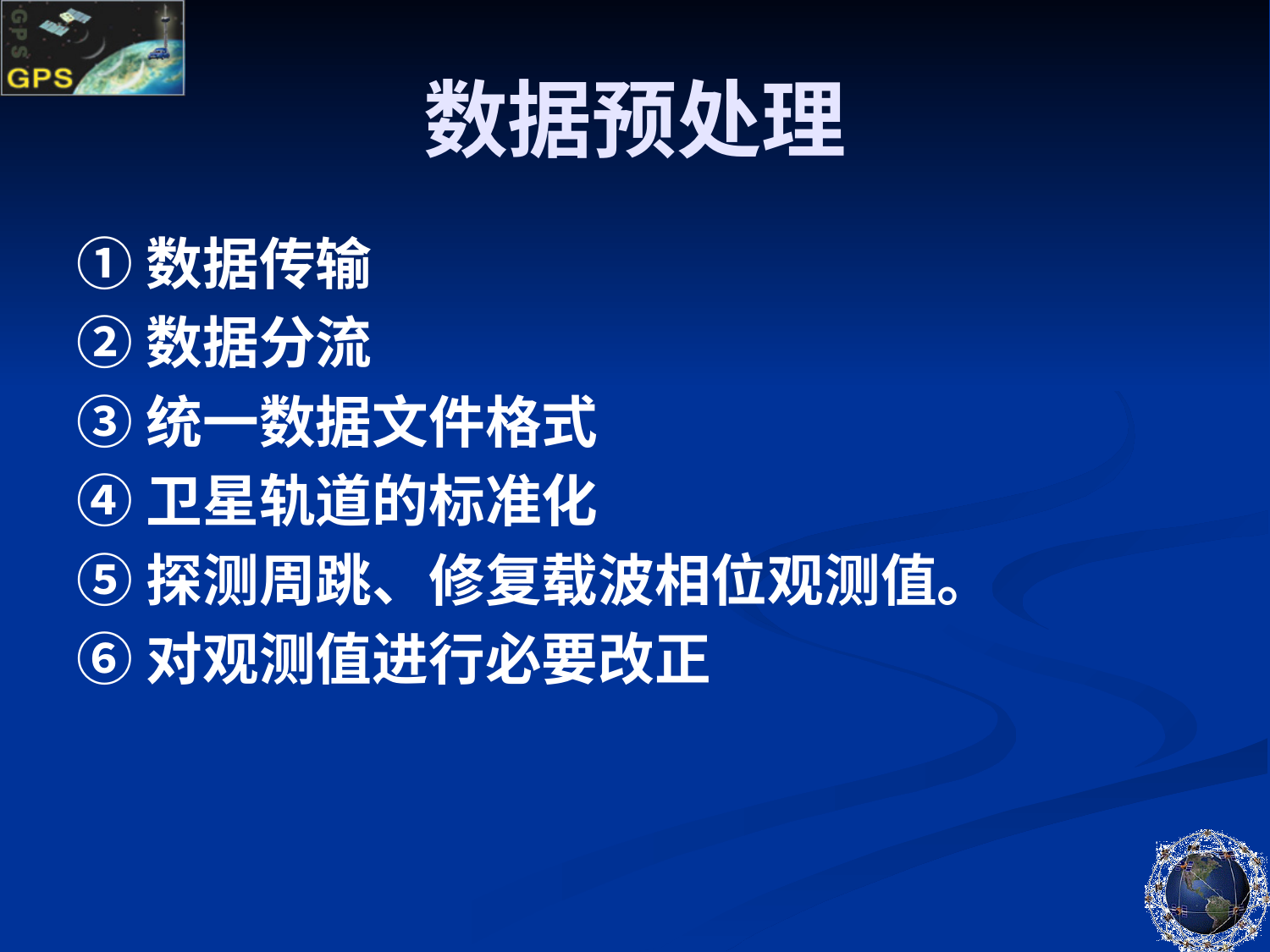

# 数据预处理
①数据传输
②数据分流
③统一数据文件格式
④卫星轨道的标准化
⑤探测周跳、修复载波相位观测值。
⑥对观测值进行必要改正